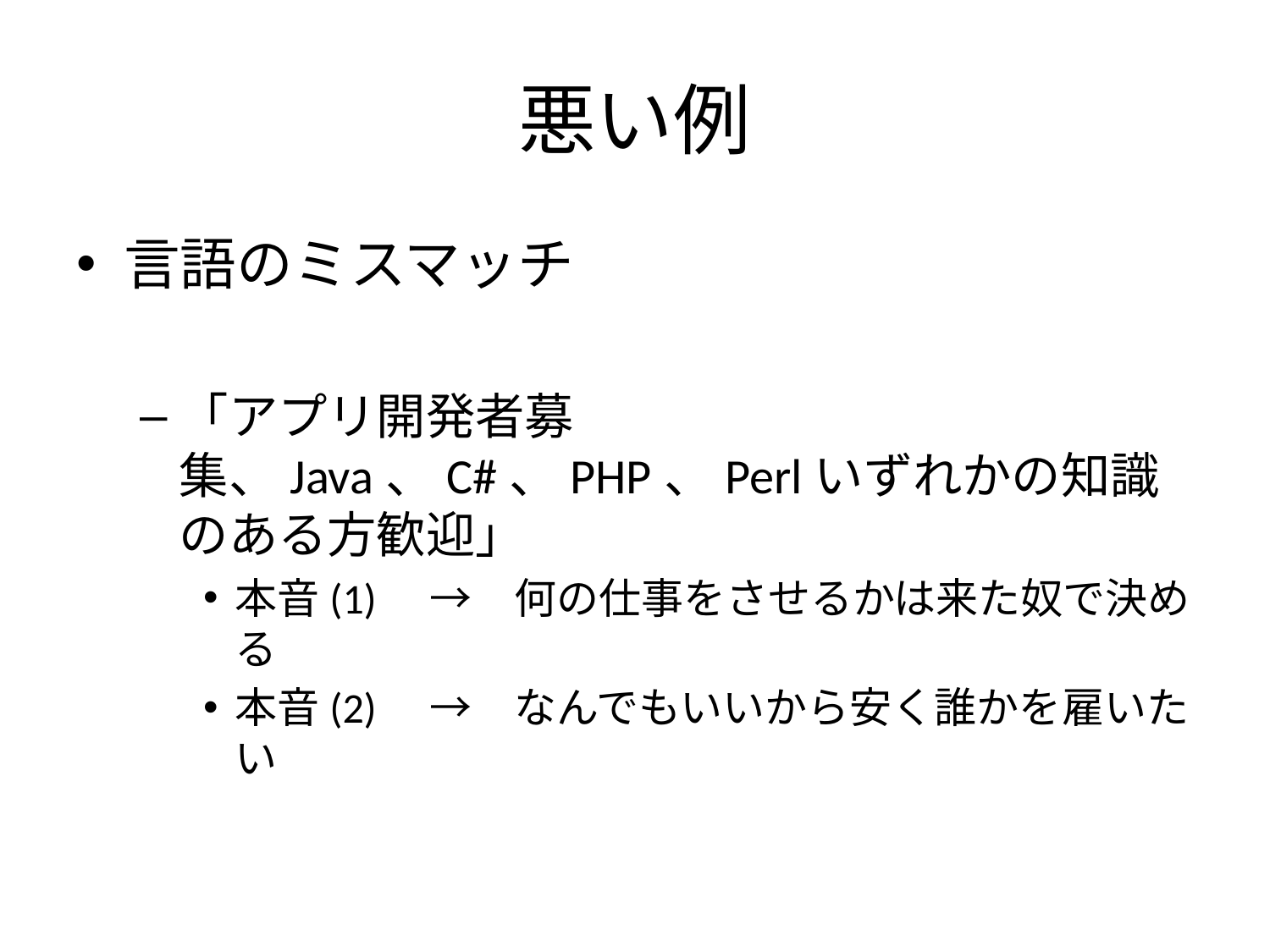

# 悪い例
言語のミスマッチ

「アプリ開発者募集、Java、C#、PHP、Perlいずれかの知識のある方歓迎」
本音(1)　→　何の仕事をさせるかは来た奴で決める
本音(2)　→　なんでもいいから安く誰かを雇いたい